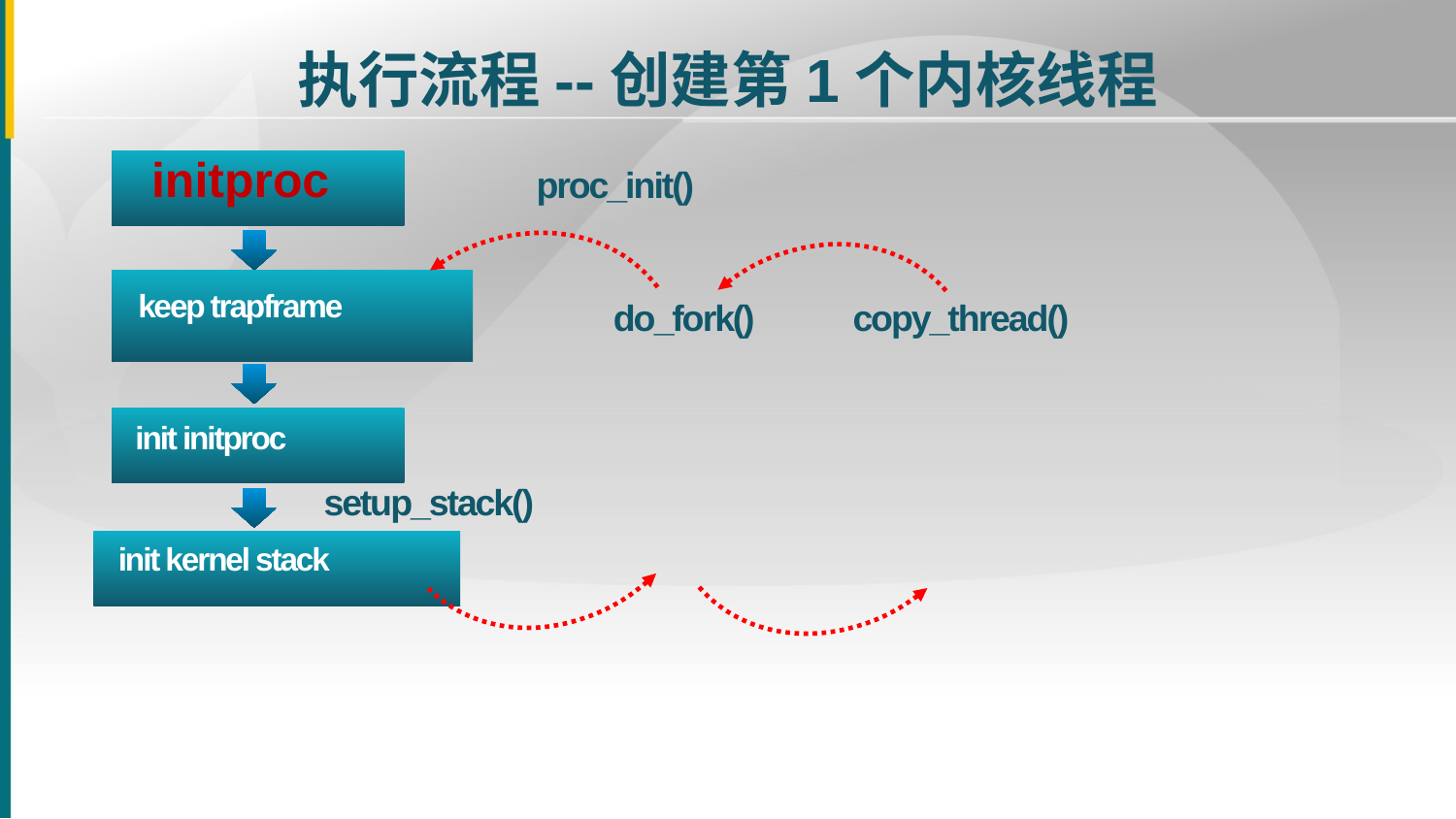

执行流程--创建第1个内核线程
initproc

proc_init()

keep trapframe
do_fork()
copy_thread()

init initproc
setup_stack()

init kernel stack